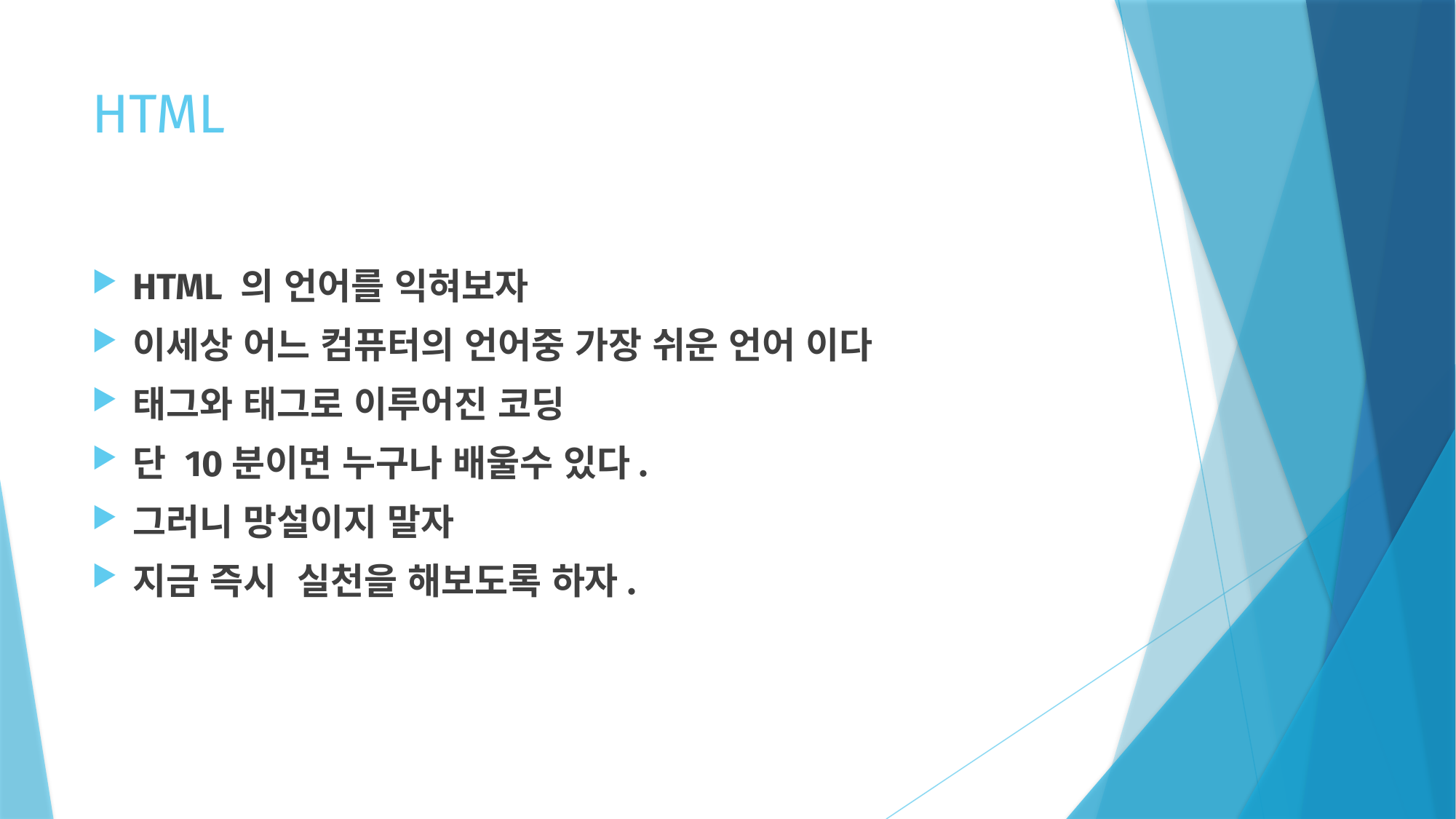

# HTML
HTML 의 언어를 익혀보자
이세상 어느 컴퓨터의 언어중 가장 쉬운 언어 이다
태그와 태그로 이루어진 코딩
단 10분이면 누구나 배울수 있다.
그러니 망설이지 말자
지금 즉시  실천을 해보도록 하자.